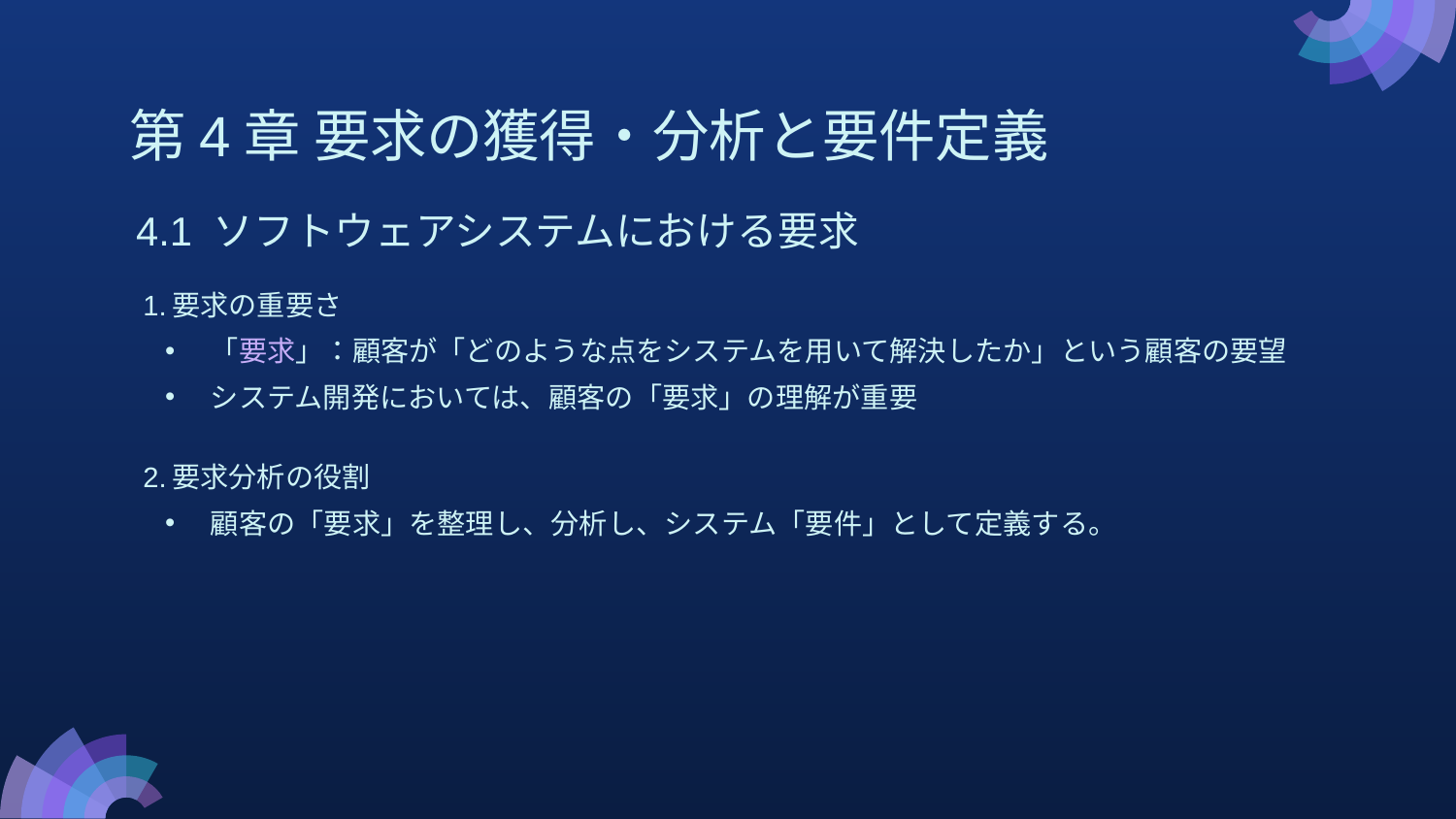

# 第4章 要求の獲得・分析と要件定義
4.1 ソフトウェアシステムにおける要求

要求の重要さ
「要求」：顧客が「どのような点をシステムを用いて解決したか」という顧客の要望
システム開発においては、顧客の「要求」の理解が重要

要求分析の役割
顧客の「要求」を整理し、分析し、システム「要件」として定義する。